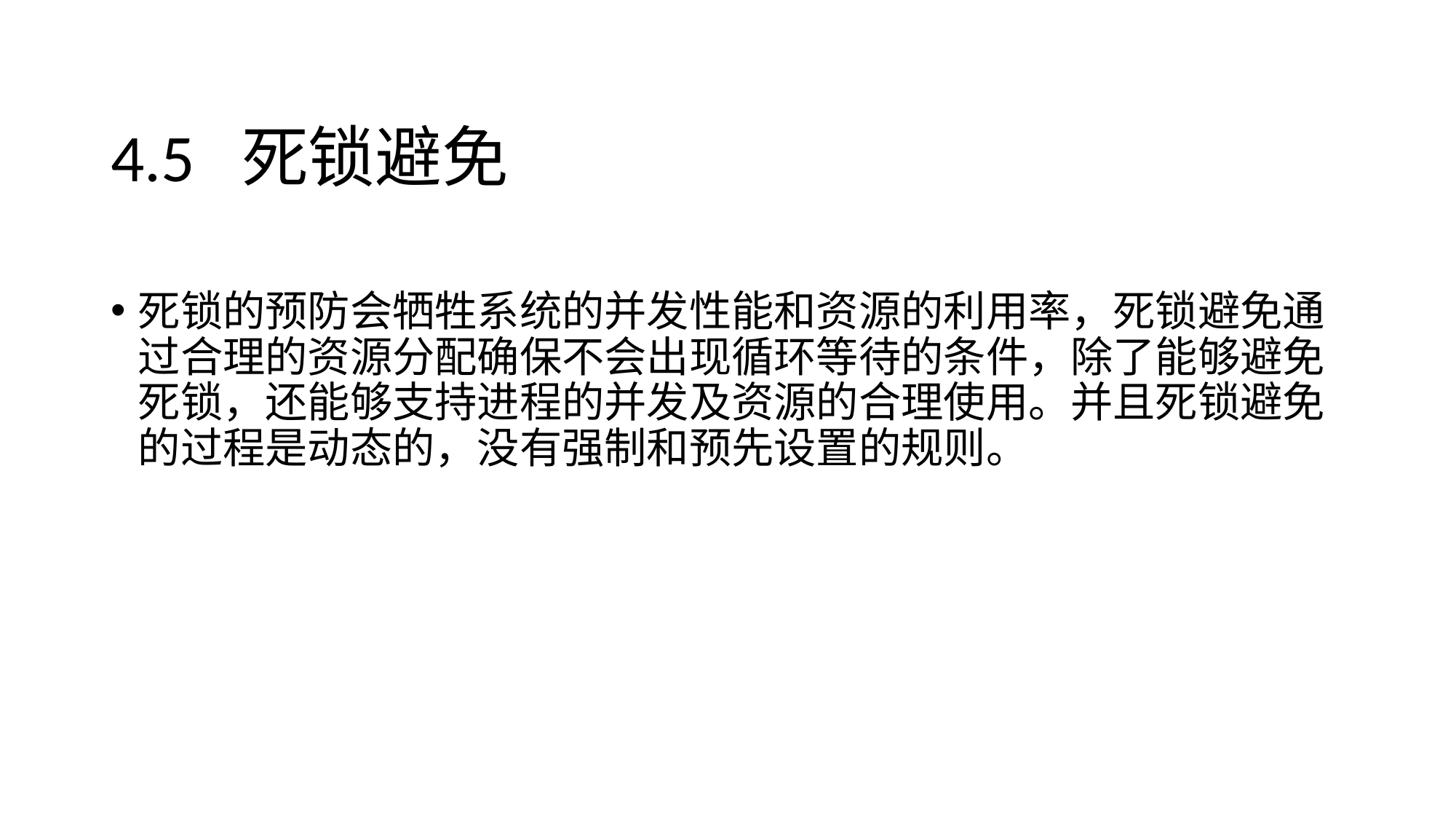

# 4.5  死锁避免

死锁的预防会牺牲系统的并发性能和资源的利用率，死锁避免通过合理的资源分配确保不会出现循环等待的条件，除了能够避免死锁，还能够支持进程的并发及资源的合理使用。并且死锁避免的过程是动态的，没有强制和预先设置的规则。
1